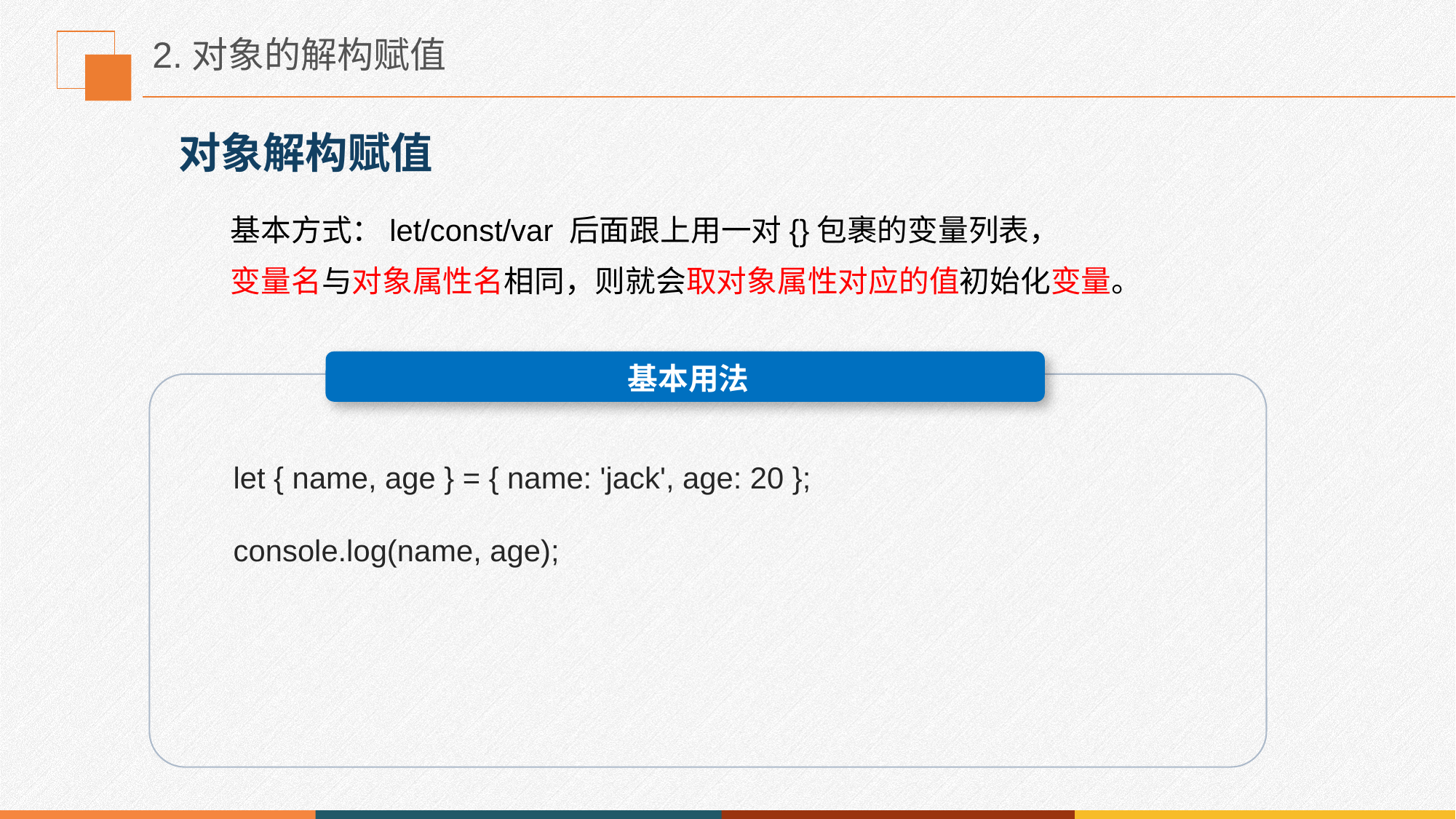

# 2.对象的解构赋值

对象解构赋值
基本方式：let/const/var 后面跟上用一对{}包裹的变量列表，
变量名与对象属性名相同，则就会取对象属性对应的值初始化变量。

let { name, age } = { name: 'jack', age: 20 };
console.log(name, age);
基本用法